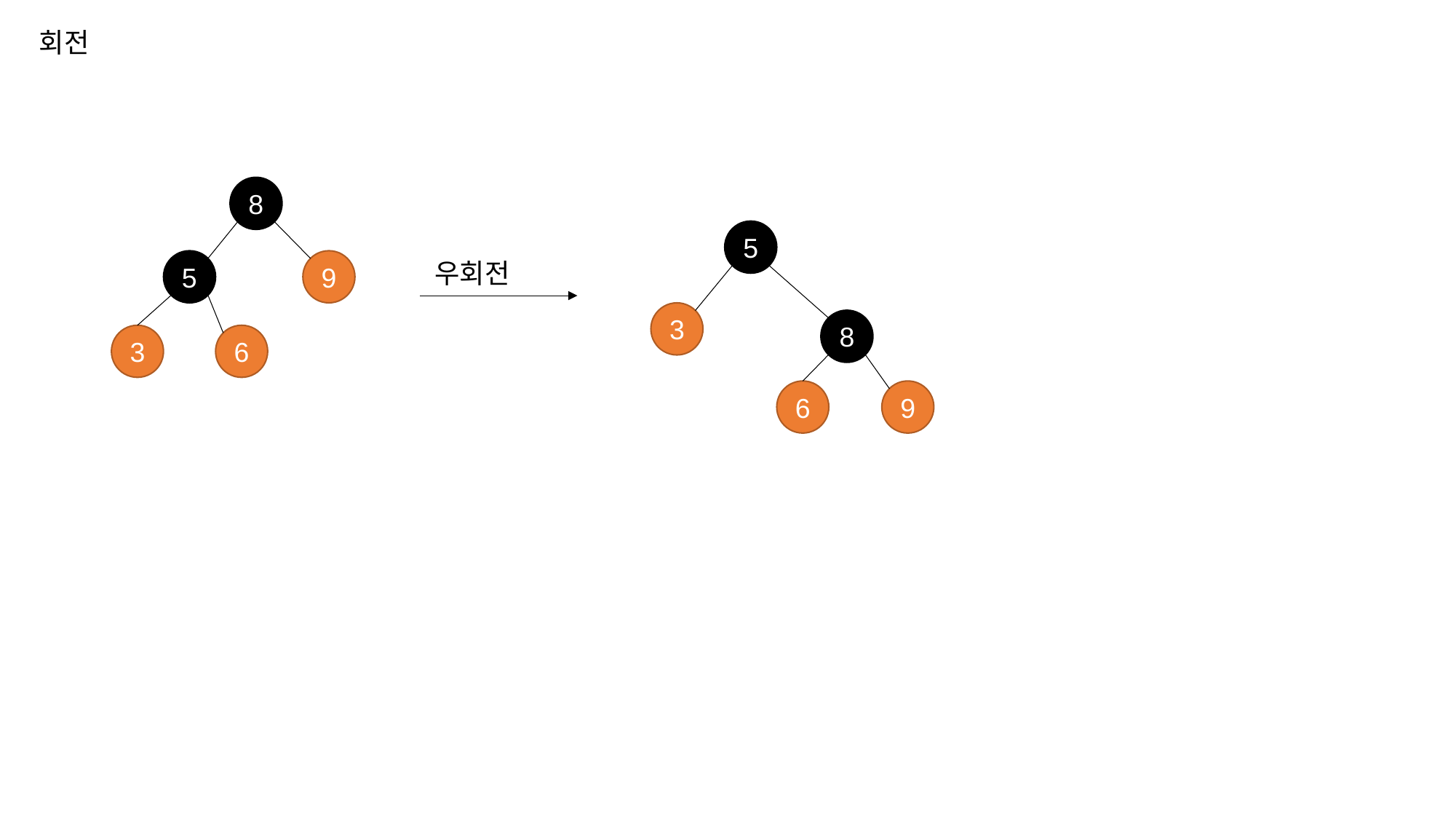

회전
8
5
5
9
우회전
3
8
3
6
6
9